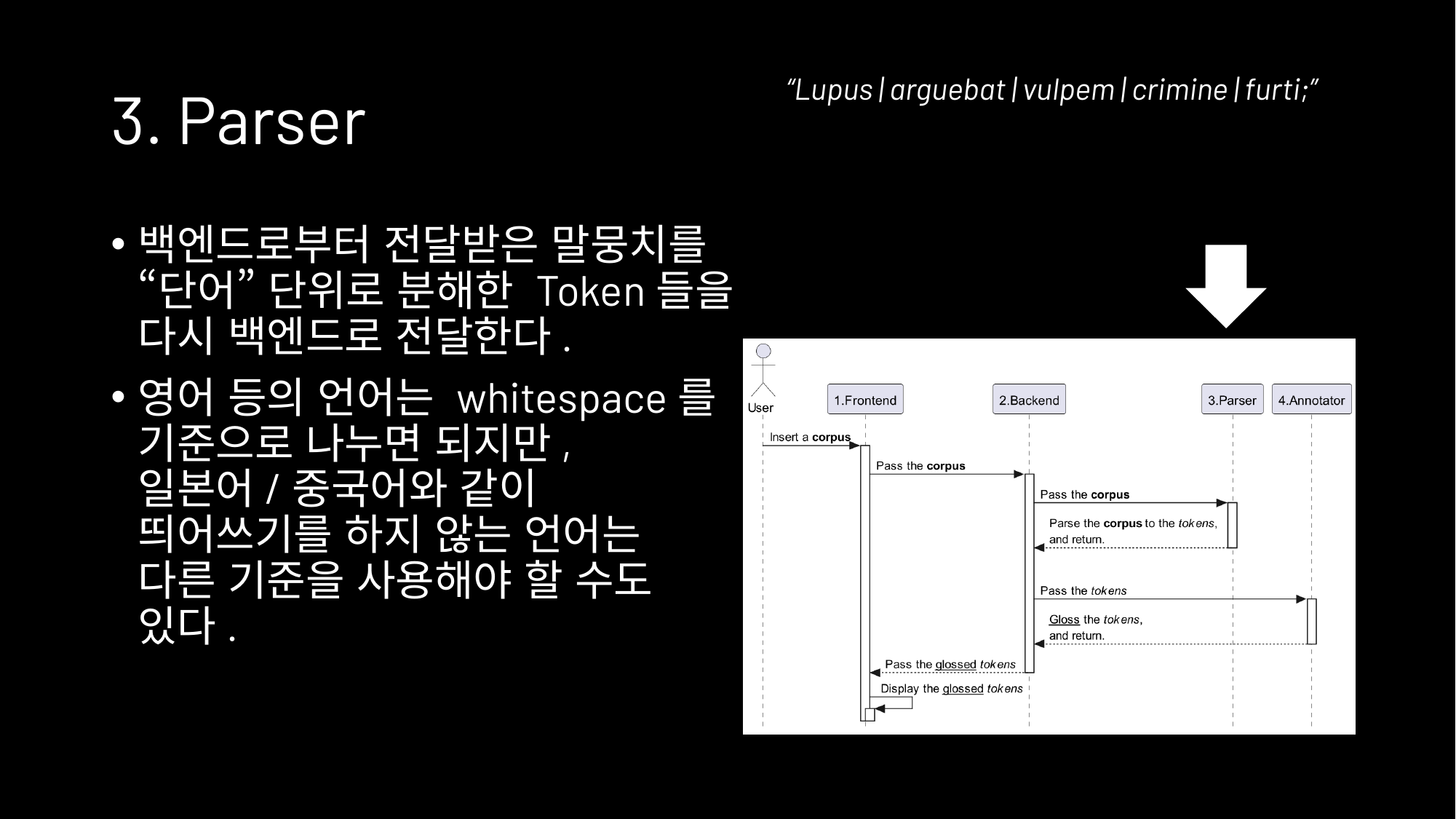

# 3. Parser
“Lupus | arguebat | vulpem | crimine | furti;”
백엔드로부터 전달받은 말뭉치를 “단어” 단위로 분해한 Token들을 다시 백엔드로 전달한다.
영어 등의 언어는 whitespace를 기준으로 나누면 되지만,
일본어/중국어와 같이
띄어쓰기를 하지 않는 언어는
다른 기준을 사용해야 할 수도
있다.